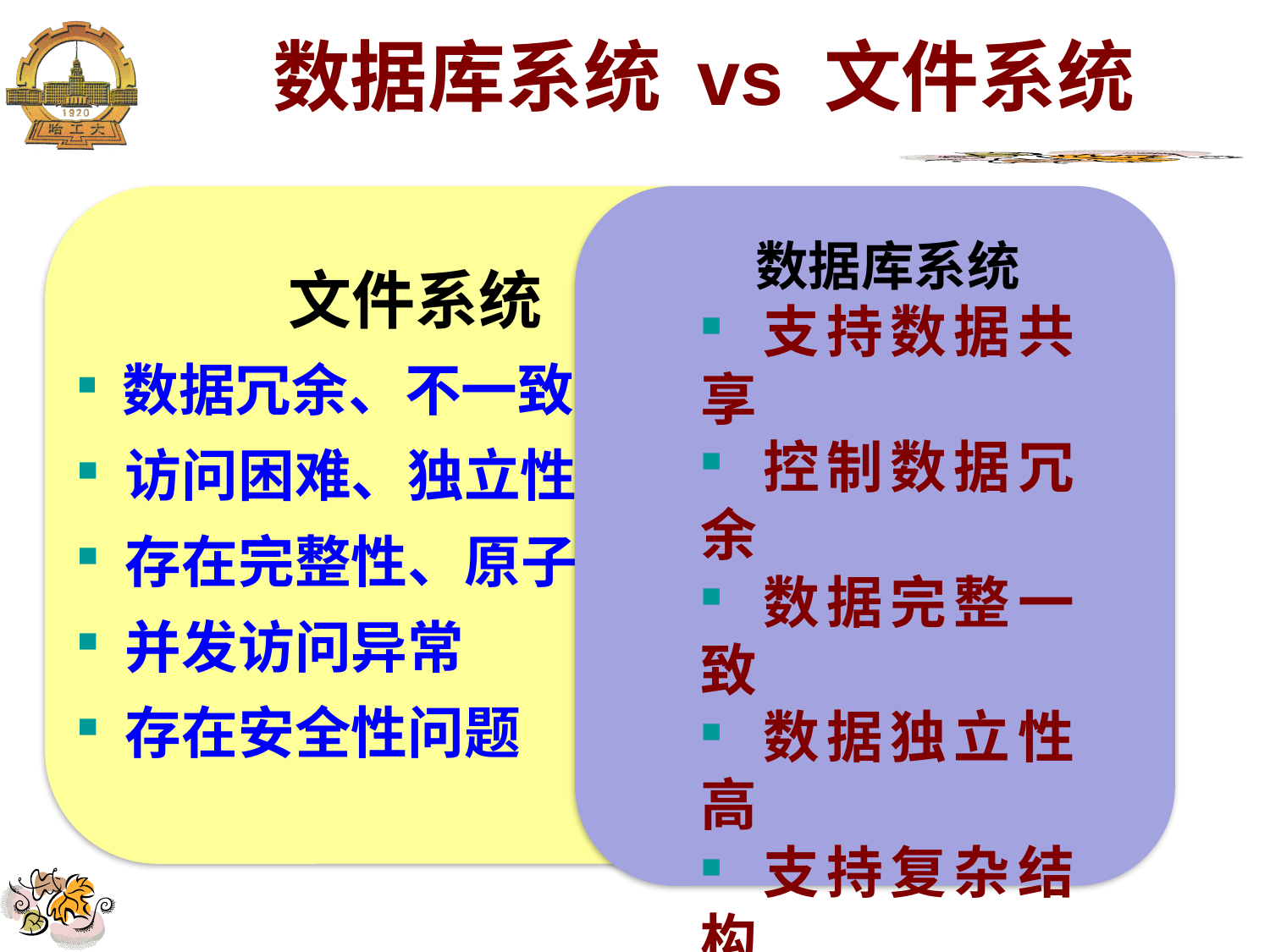

数据库系统 vs 文件系统

数据库系统
 支持数据共享
 控制数据冗余
 数据完整一致
 数据独立性高
 支持复杂结构
 三种数据抽象
 正确安全可靠

文件系统
 数据冗余、不一致
 访问困难、独立性差
 存在完整性、原子性问题
 并发访问异常
 存在安全性问题